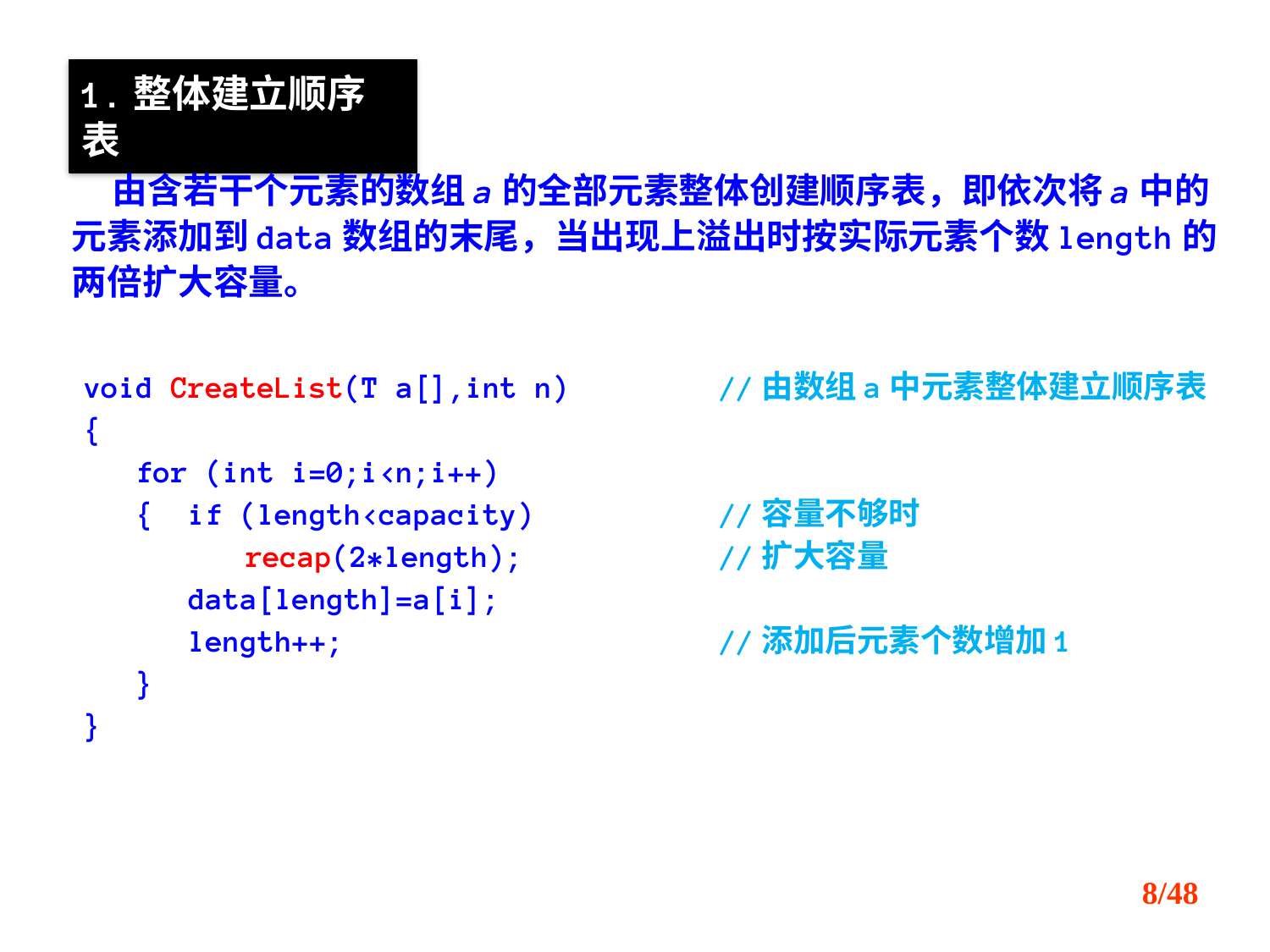

1.整体建立顺序表
    由含若干个元素的数组a的全部元素整体创建顺序表，即依次将a中的元素添加到data数组的末尾，当出现上溢出时按实际元素个数length的两倍扩大容量。
void CreateList(T a[],int n)		//由数组a中元素整体建立顺序表
{
   for (int i=0;i<n;i++)
   {  if (length<capacity)		//容量不够时
      	  recap(2*length);		//扩大容量
      data[length]=a[i];
      length++;			//添加后元素个数增加1
   }
}
8/48